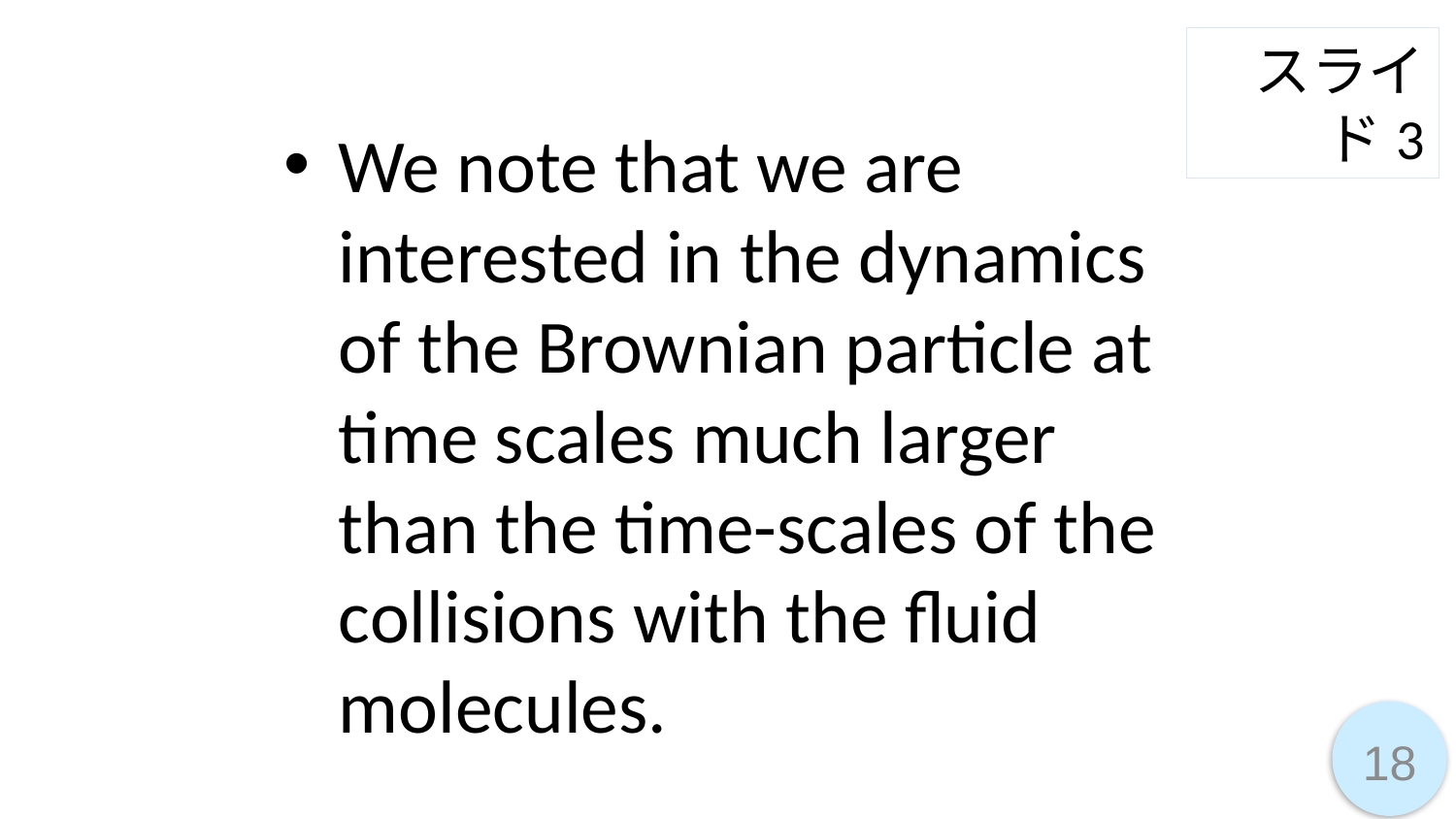

スライド3
We note that we are interested in the dynamics of the Brownian particle at time scales much larger than the time-scales of the collisions with the fluid molecules.
18